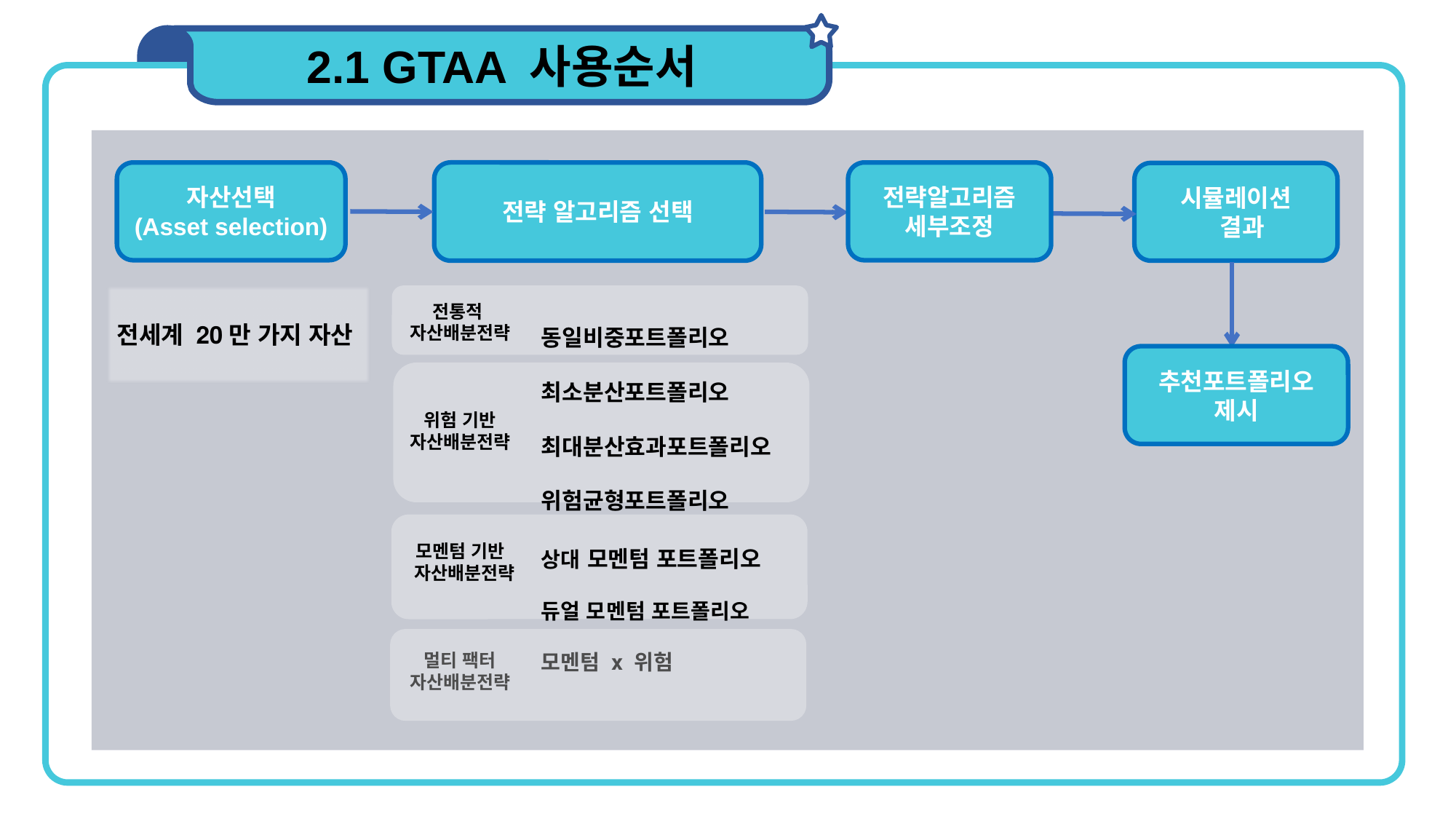

2.1 GTAA 사용순서

자산선택
(Asset selection)
전략 알고리즘 선택
전략알고리즘 세부조정
시뮬레이션
 결과

전세계 20만 가지 자산

동일비중포트폴리오
최소분산포트폴리오
최대분산효과포트폴리오
위험균형포트폴리오
상대 모멘텀 포트폴리오
듀얼 모멘텀 포트폴리오
모멘텀 x 위험

…
전통적
자산배분전략

위험 기반
자산배분전략

모멘텀 기반
 자산배분전략

멀티 팩터
자산배분전략

추천포트폴리오 제시